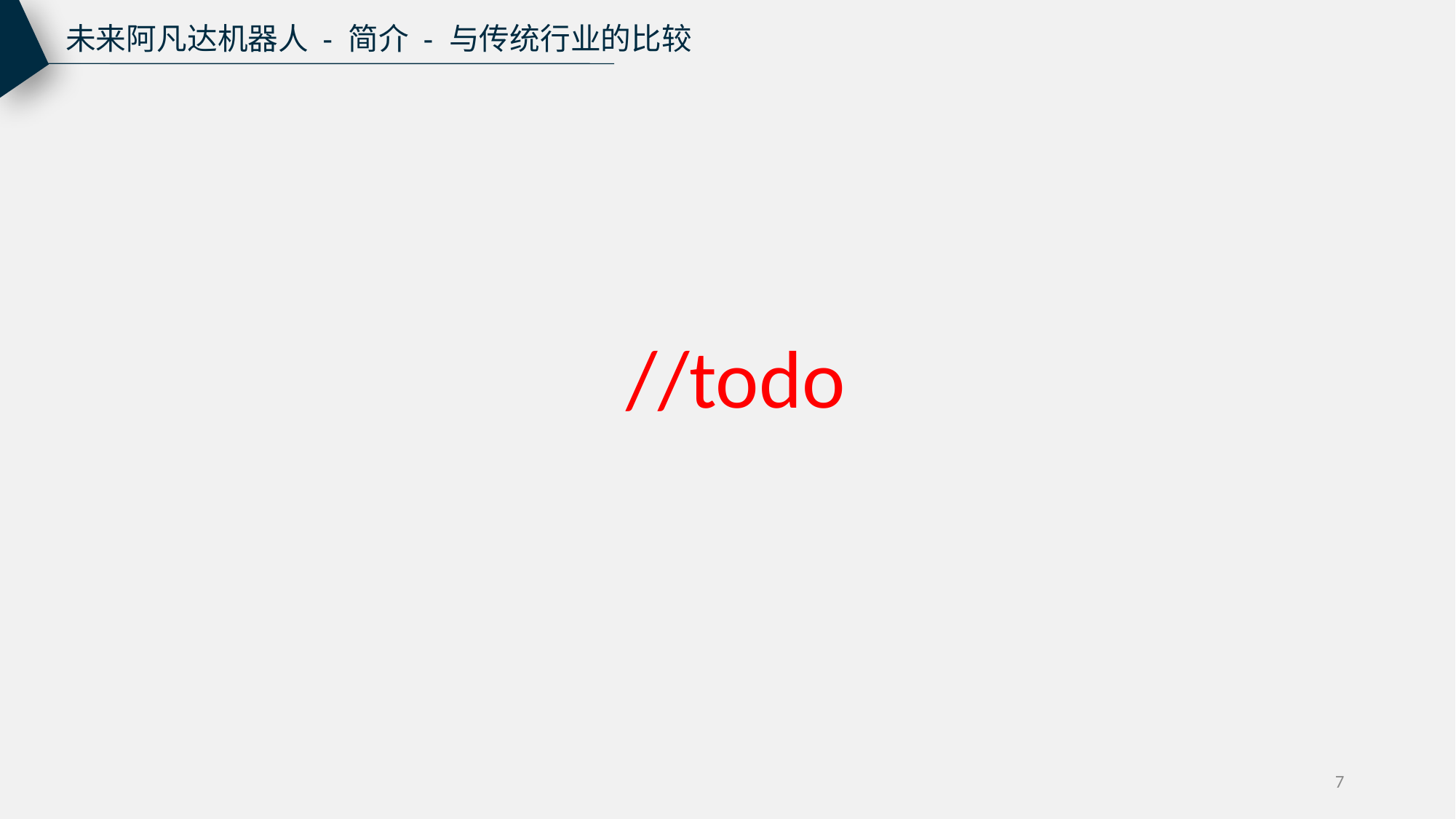

未来阿凡达机器人 - 简介 - 与传统行业的比较

//todo
7